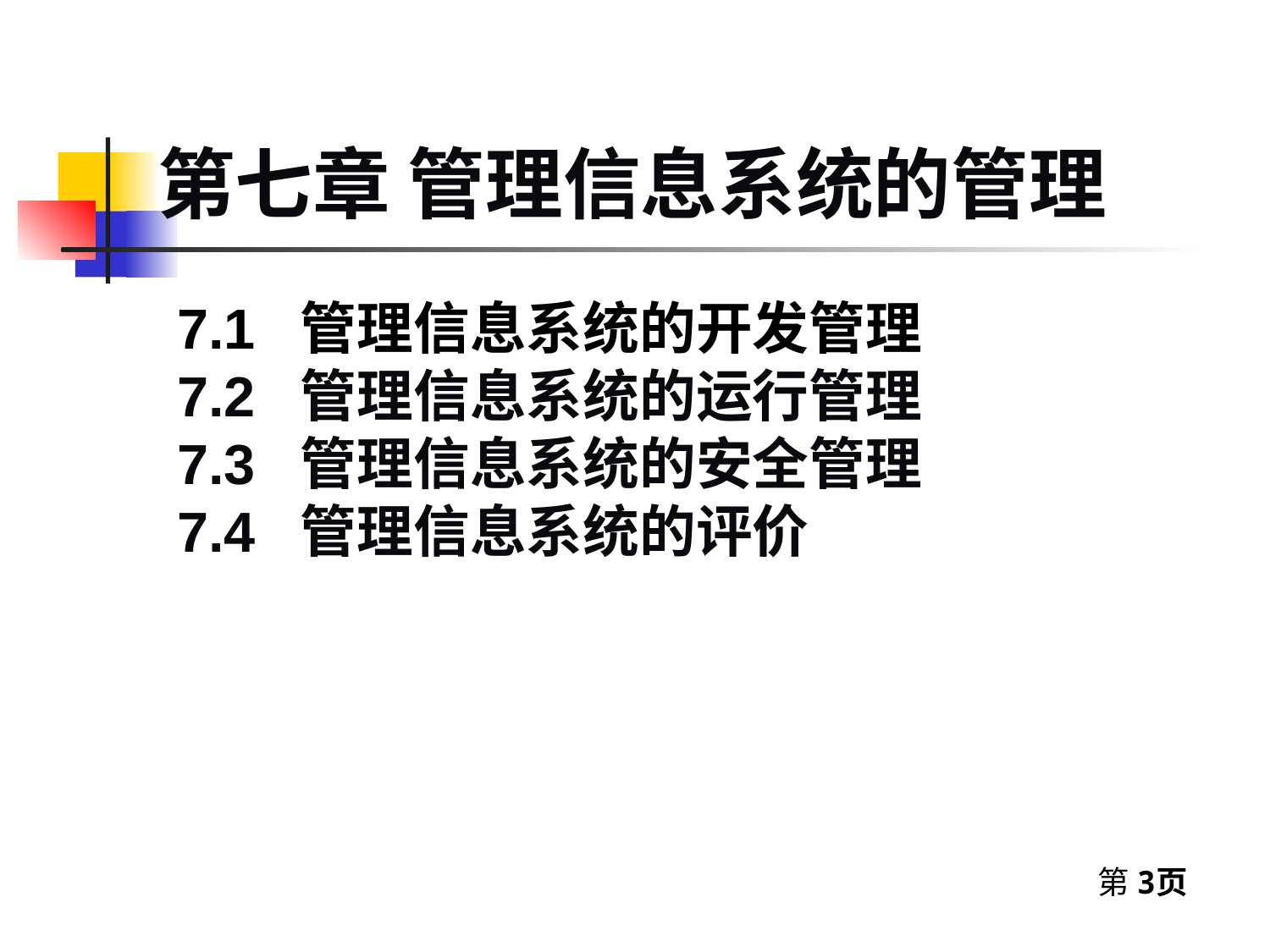

# 第七章 管理信息系统的管理
7.1  管理信息系统的开发管理
7.2  管理信息系统的运行管理
7.3  管理信息系统的安全管理
7.4  管理信息系统的评价